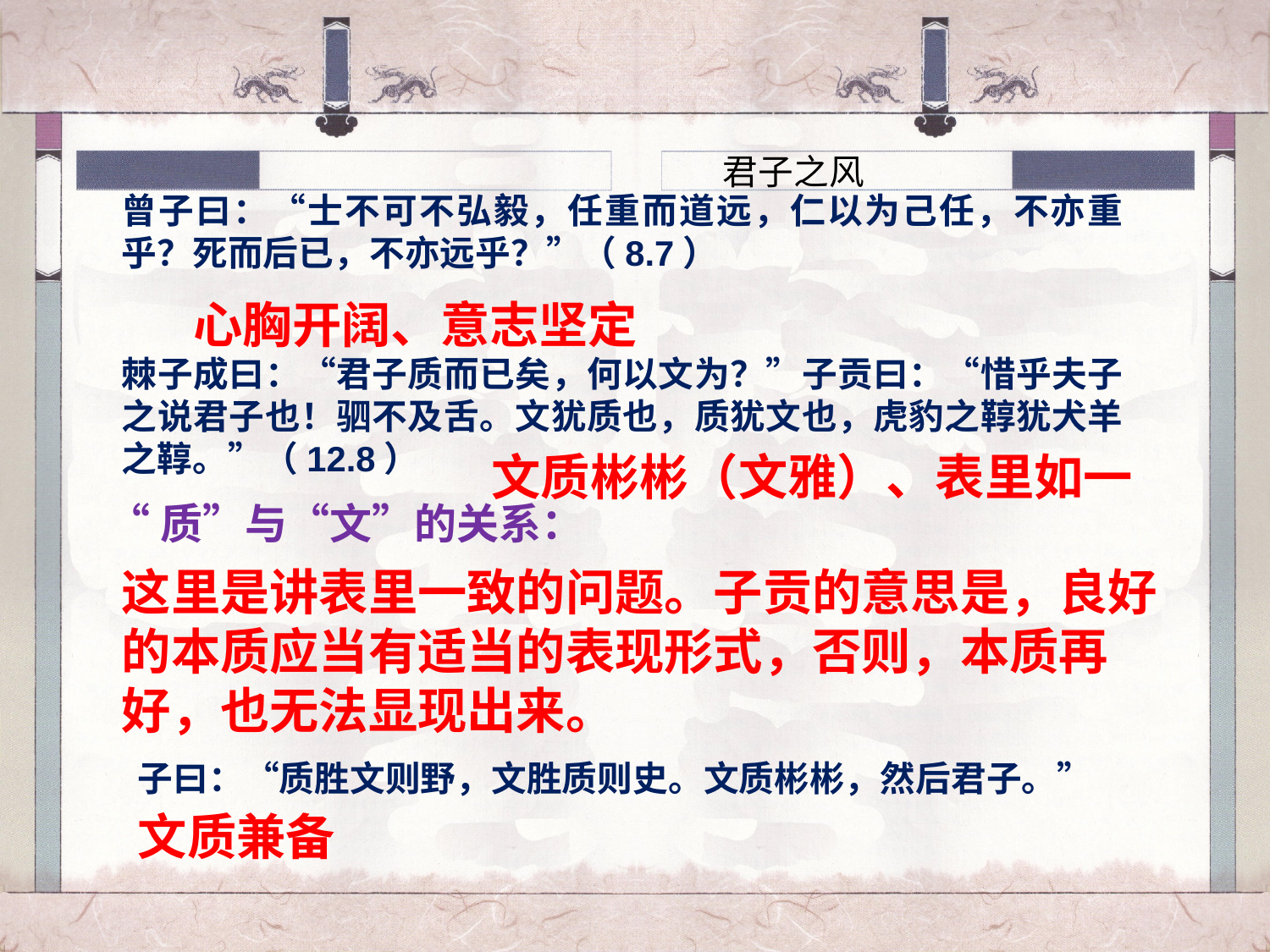

君子之风
曾子曰：“士不可不弘毅，任重而道远，仁以为己任，不亦重乎？死而后已，不亦远乎？”（8.7）
心胸开阔、意志坚定
棘子成曰：“君子质而已矣，何以文为？”子贡曰：“惜乎夫子之说君子也！驷不及舌。文犹质也，质犹文也，虎豹之鞟犹犬羊之鞟。”（12.8）
文质彬彬（文雅）、表里如一
“质”与“文”的关系：
这里是讲表里一致的问题。子贡的意思是，良好的本质应当有适当的表现形式，否则，本质再好，也无法显现出来。
子曰：“质胜文则野，文胜质则史。文质彬彬，然后君子。”
文质兼备